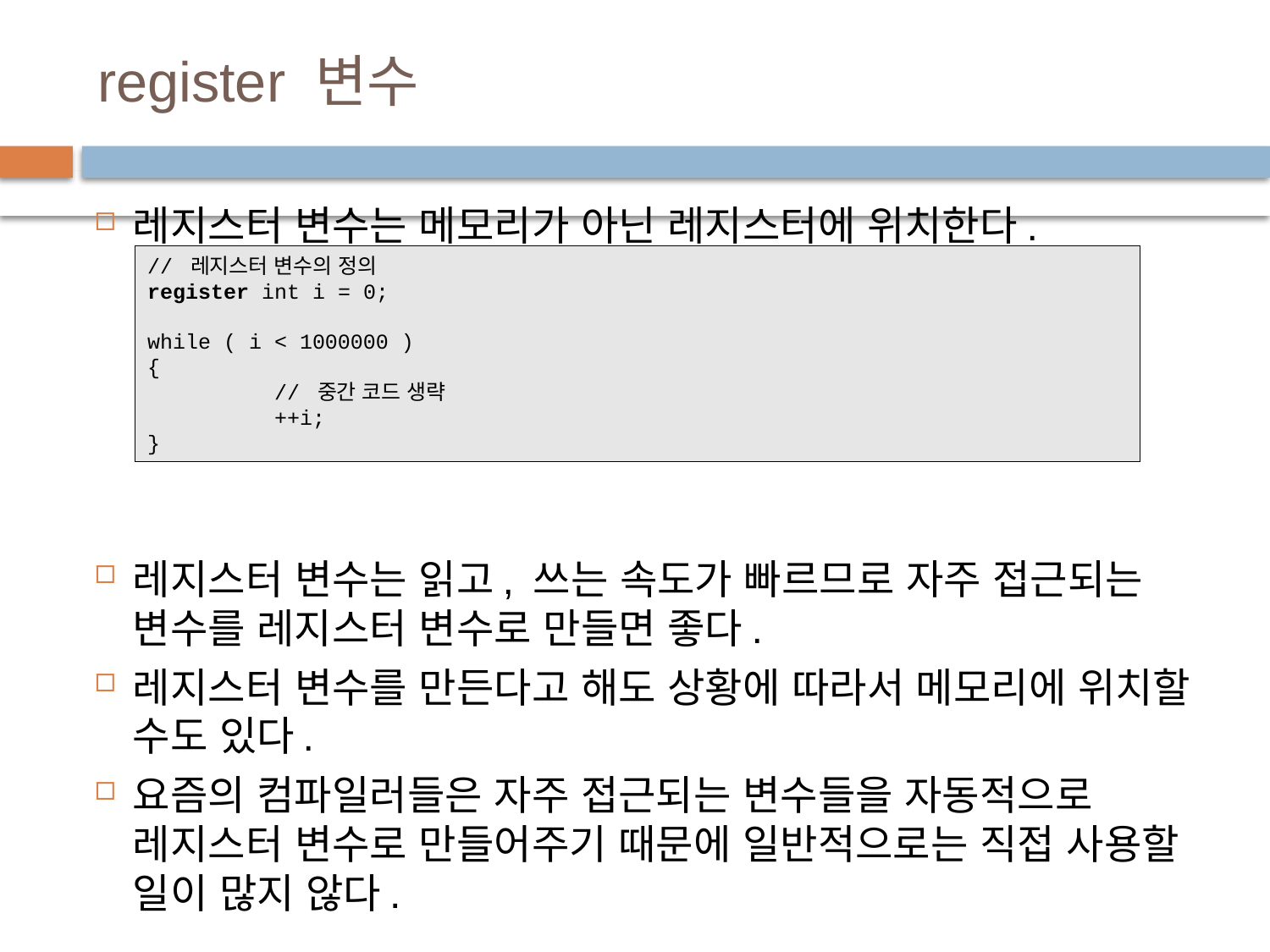

# register 변수
레지스터 변수는 메모리가 아닌 레지스터에 위치한다.

레지스터 변수는 읽고, 쓰는 속도가 빠르므로 자주 접근되는 변수를 레지스터 변수로 만들면 좋다.
레지스터 변수를 만든다고 해도 상황에 따라서 메모리에 위치할 수도 있다.
요즘의 컴파일러들은 자주 접근되는 변수들을 자동적으로 레지스터 변수로 만들어주기 때문에 일반적으로는 직접 사용할 일이 많지 않다.
// 레지스터 변수의 정의
register int i = 0;

while ( i < 1000000 )
{
	// 중간 코드 생략
	++i;
}